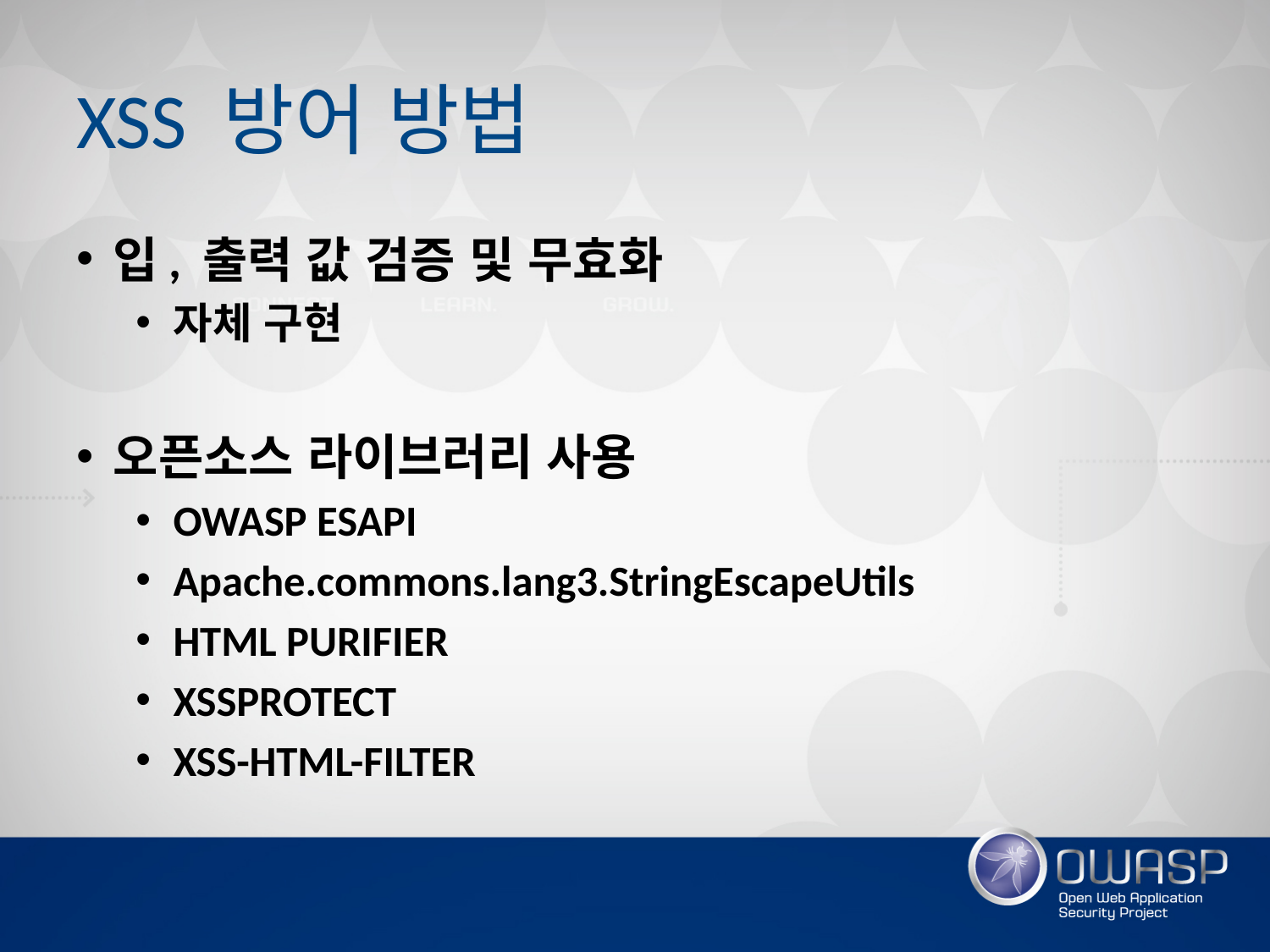

# XSS 방어 방법
입, 출력 값 검증 및 무효화
자체 구현

오픈소스 라이브러리 사용
OWASP ESAPI
Apache.commons.lang3.StringEscapeUtils
HTML PURIFIER
XSSPROTECT
XSS-HTML-FILTER